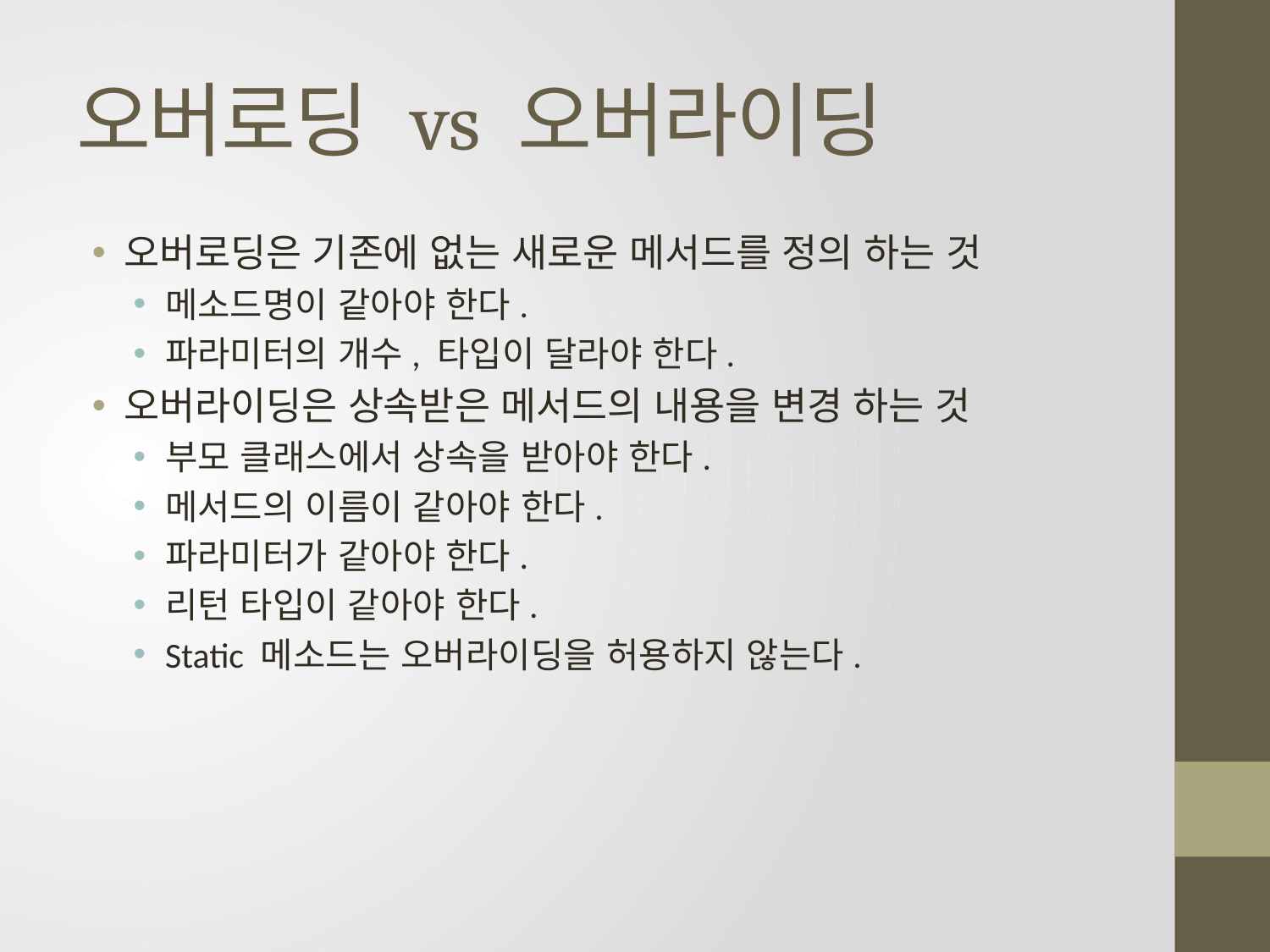

# 오버로딩 vs 오버라이딩
오버로딩은 기존에 없는 새로운 메서드를 정의 하는 것
메소드명이 같아야 한다.
파라미터의 개수, 타입이 달라야 한다.
오버라이딩은 상속받은 메서드의 내용을 변경 하는 것
부모 클래스에서 상속을 받아야 한다.
메서드의 이름이 같아야 한다.
파라미터가 같아야 한다.
리턴 타입이 같아야 한다.
Static 메소드는 오버라이딩을 허용하지 않는다.